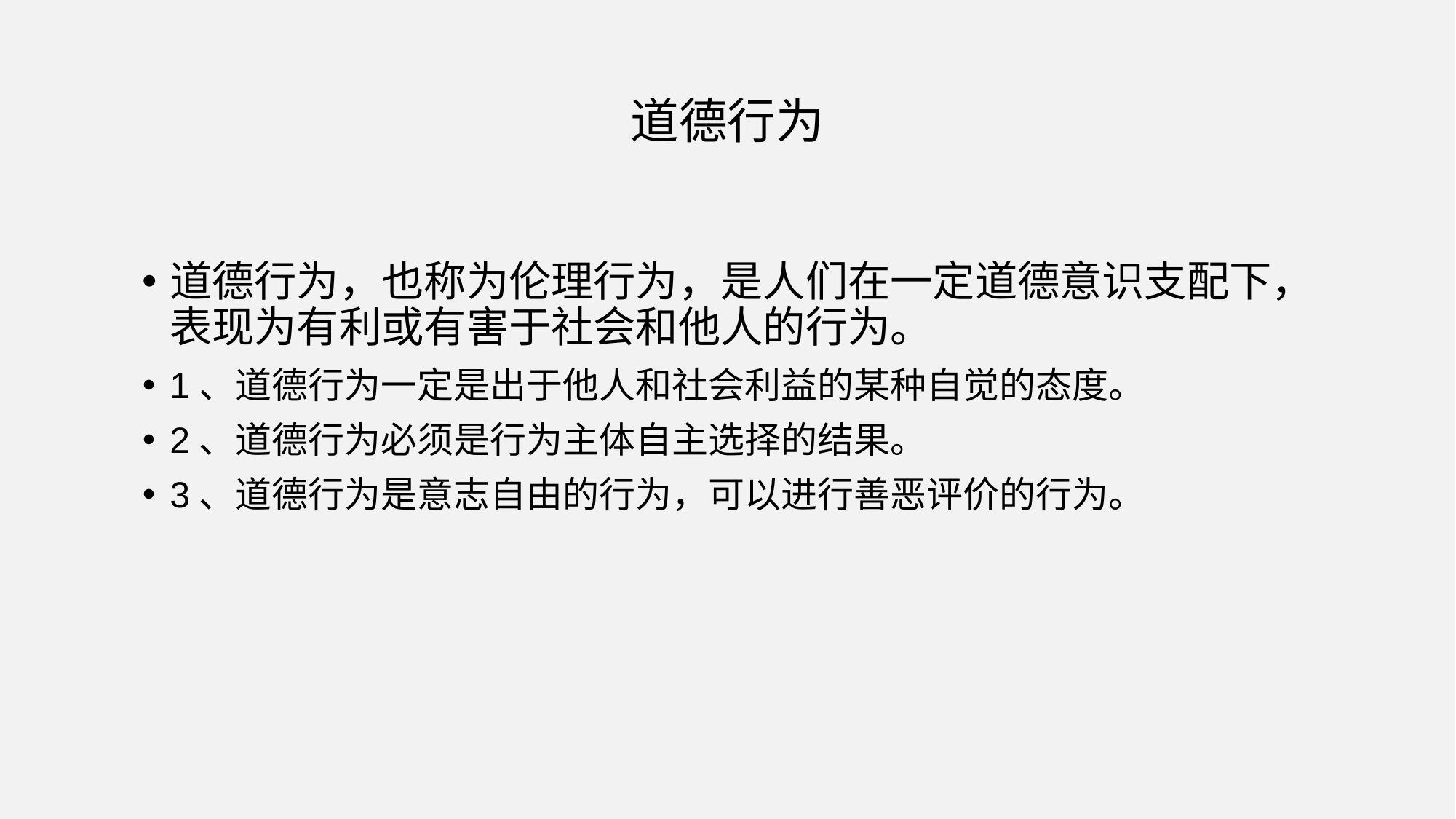

道德行为
道德行为，也称为伦理行为，是人们在一定道德意识支配下，表现为有利或有害于社会和他人的行为。
1、道德行为一定是出于他人和社会利益的某种自觉的态度。
2、道德行为必须是行为主体自主选择的结果。
3、道德行为是意志自由的行为，可以进行善恶评价的行为。